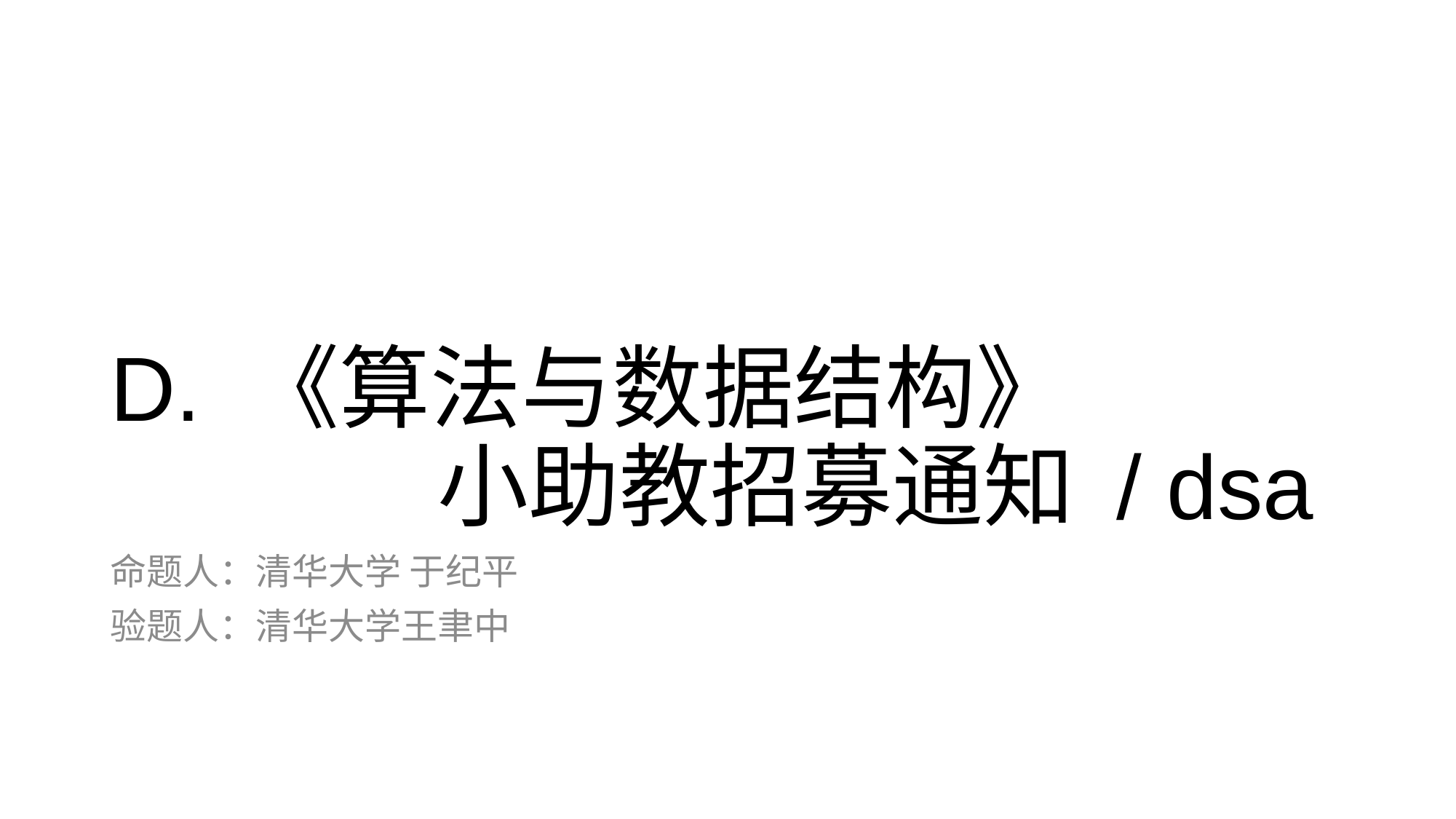

# D. 《算法与数据结构》 小助教招募通知 / dsa
命题人：清华大学 于纪平
验题人：清华大学王聿中